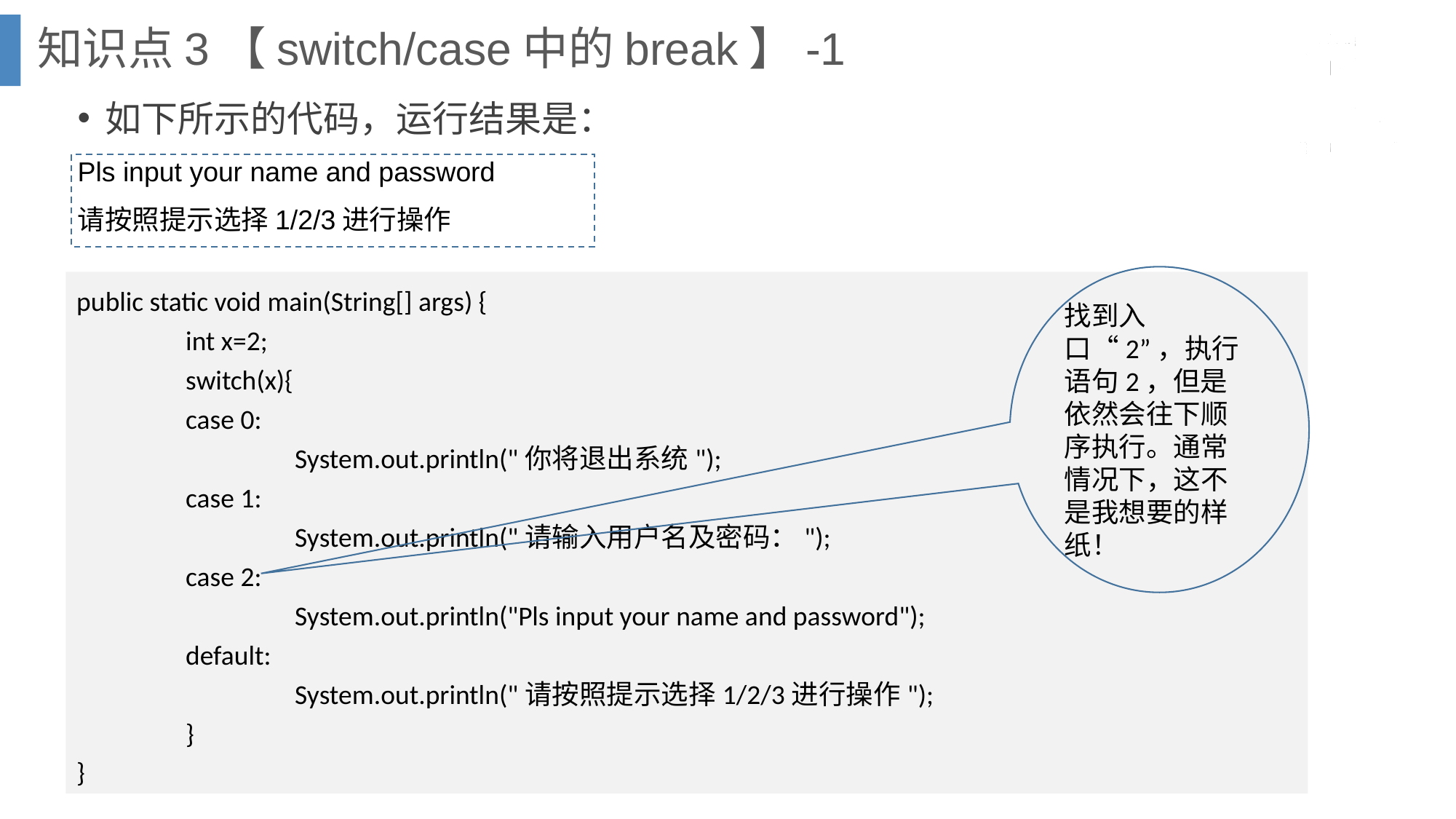

知识点3【switch/case中的break】-1
如下所示的代码，运行结果是：
Pls input your name and password
请按照提示选择1/2/3进行操作

找到入口“2”，执行语句2，但是依然会往下顺序执行。通常情况下，这不是我想要的样纸！
public static void main(String[] args) {
	int x=2;
	switch(x){
	case 0:
		System.out.println("你将退出系统");
	case 1:
		System.out.println("请输入用户名及密码：");
	case 2:
		System.out.println("Pls input your name and password");
	default:
		System.out.println("请按照提示选择1/2/3进行操作");
	}
}